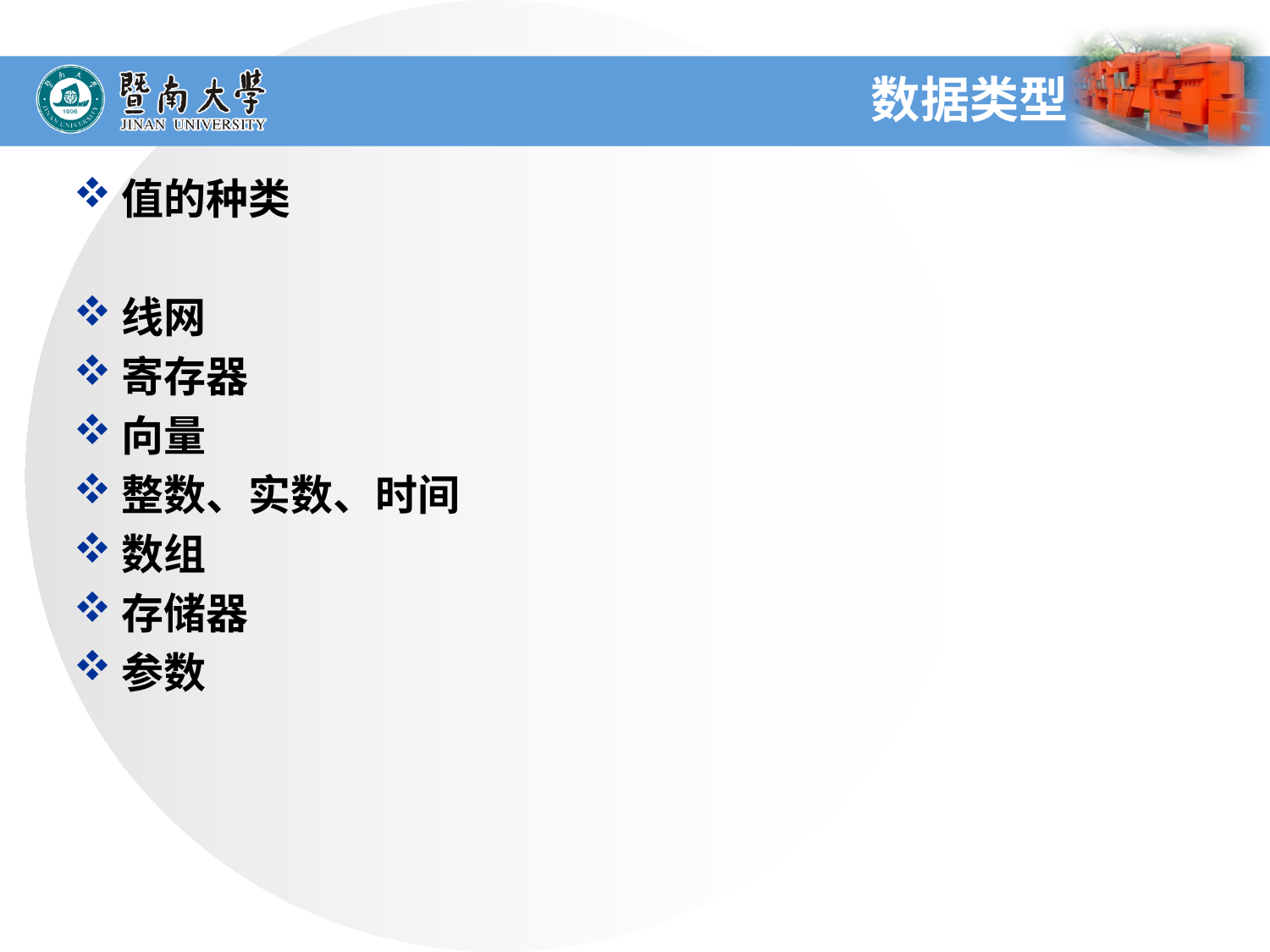

# 数据类型
值的种类

线网
寄存器
向量
整数、实数、时间
数组
存储器
参数